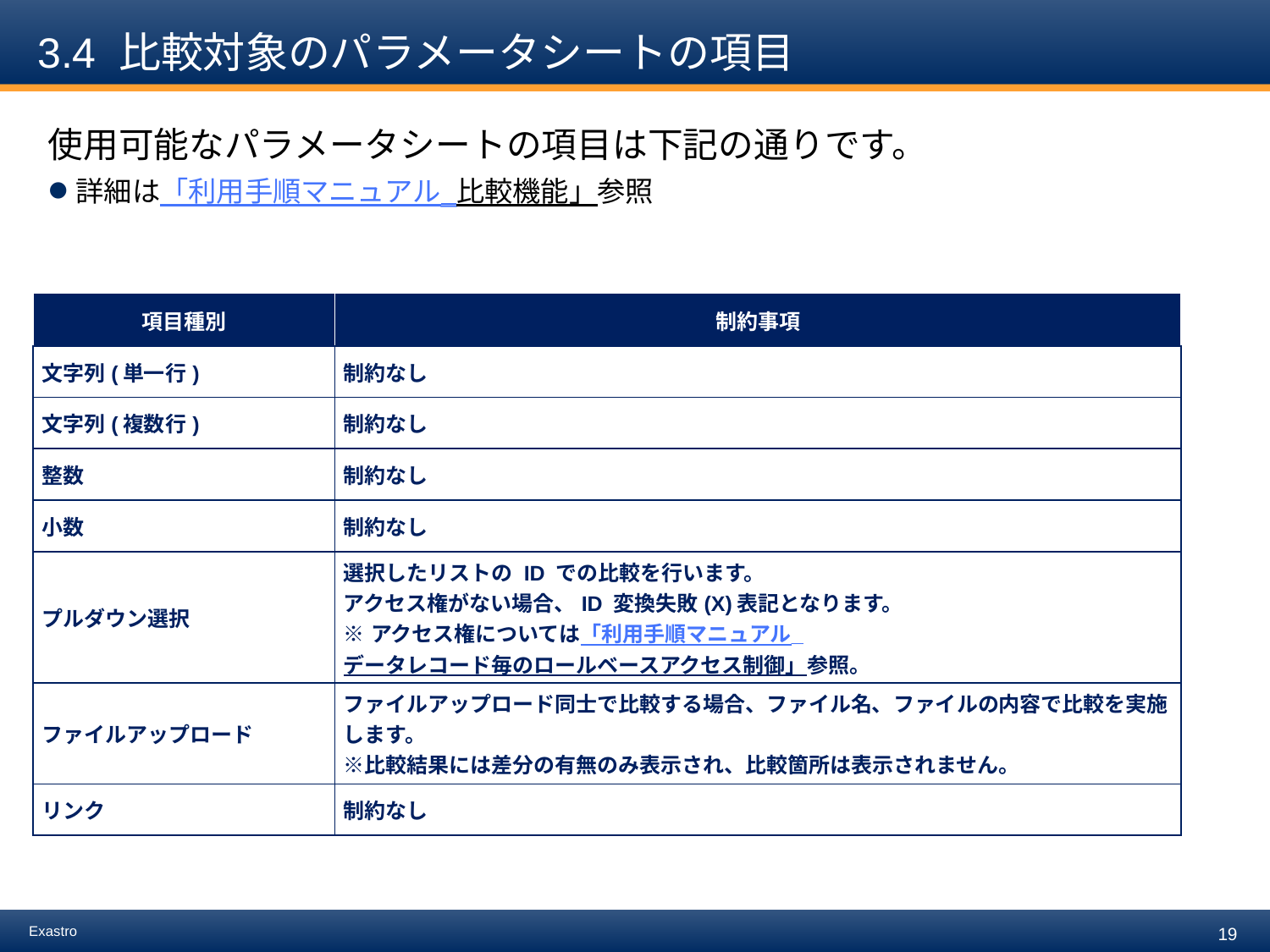

# 3.4 比較対象のパラメータシートの項目
使用可能なパラメータシートの項目は下記の通りです。
詳細は「利用手順マニュアル_比較機能」参照
| 項目種別 | 制約事項 |
| --- | --- |
| 文字列(単一行) | 制約なし |
| 文字列(複数行) | 制約なし |
| 整数 | 制約なし |
| 小数 | 制約なし |
| プルダウン選択 | 選択したリストの ID での比較を行います。 アクセス権がない場合、ID 変換失敗(X)表記となります。 ※アクセス権については「利用手順マニュアル\_データレコード毎のロールベースアクセス制御」参照。 |
| ファイルアップロード | ファイルアップロード同士で比較する場合、ファイル名、ファイルの内容で比較を実施します。 ※比較結果には差分の有無のみ表示され、比較箇所は表示されません。 |
| リンク | 制約なし |